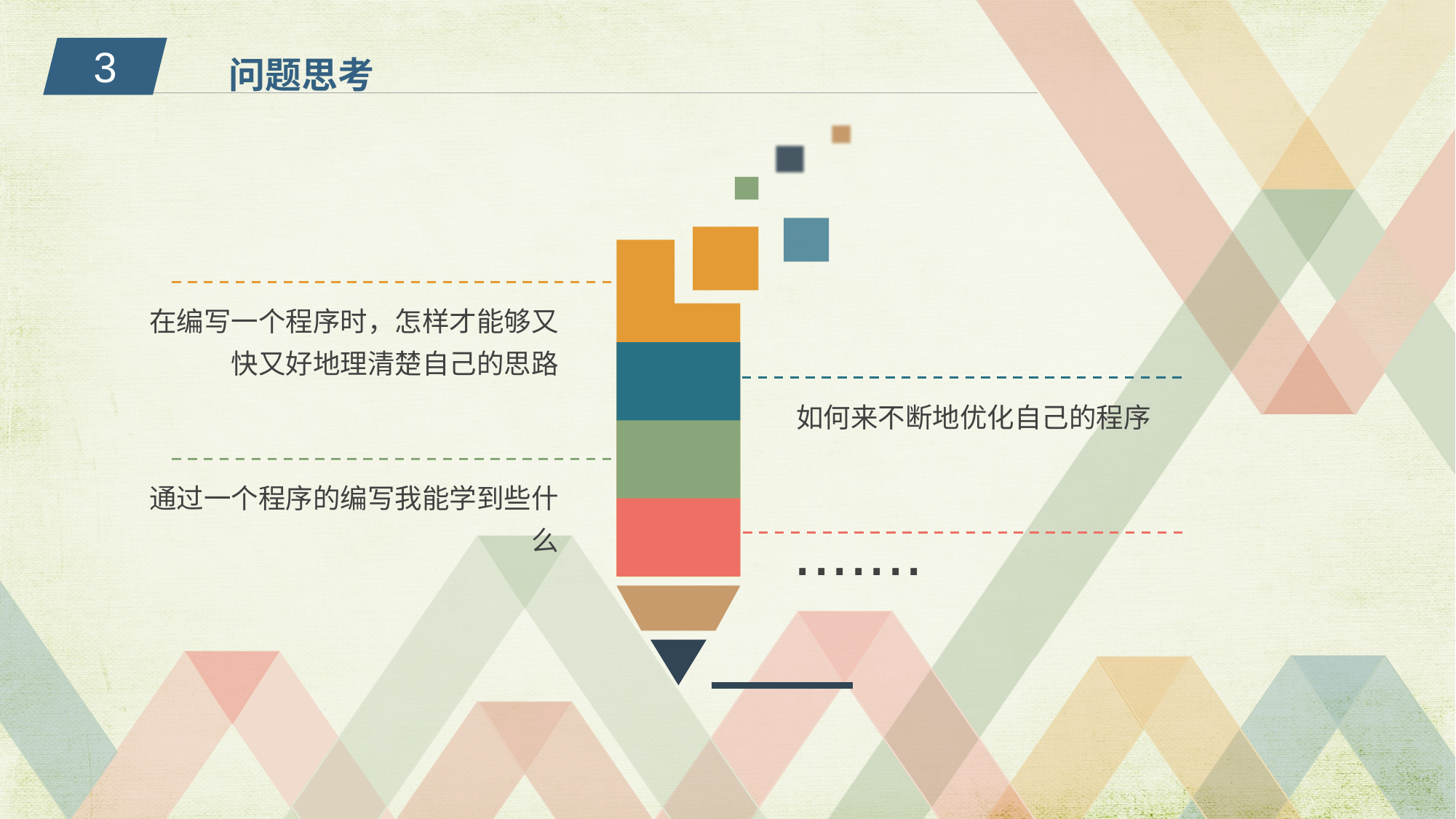

问题思考
3

在编写一个程序时，怎样才能够又快又好地理清楚自己的思路

如何来不断地优化自己的程序
通过一个程序的编写我能学到些什么
.......